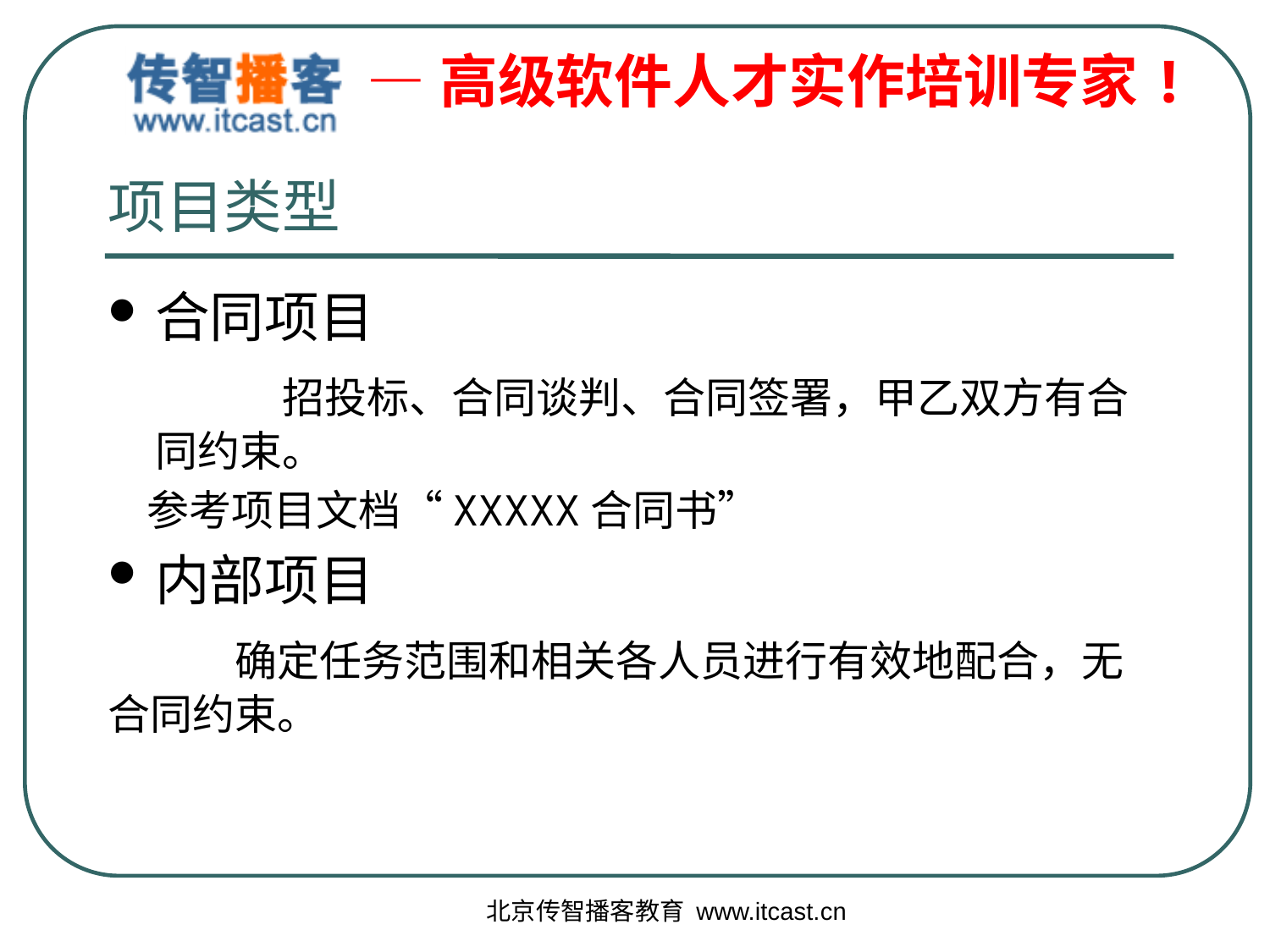

# 项目类型
合同项目
		招投标、合同谈判、合同签署，甲乙双方有合同约束。
   参考项目文档“XXXXX合同书”
内部项目
	确定任务范围和相关各人员进行有效地配合，无合同约束。

北京传智播客教育 www.itcast.cn